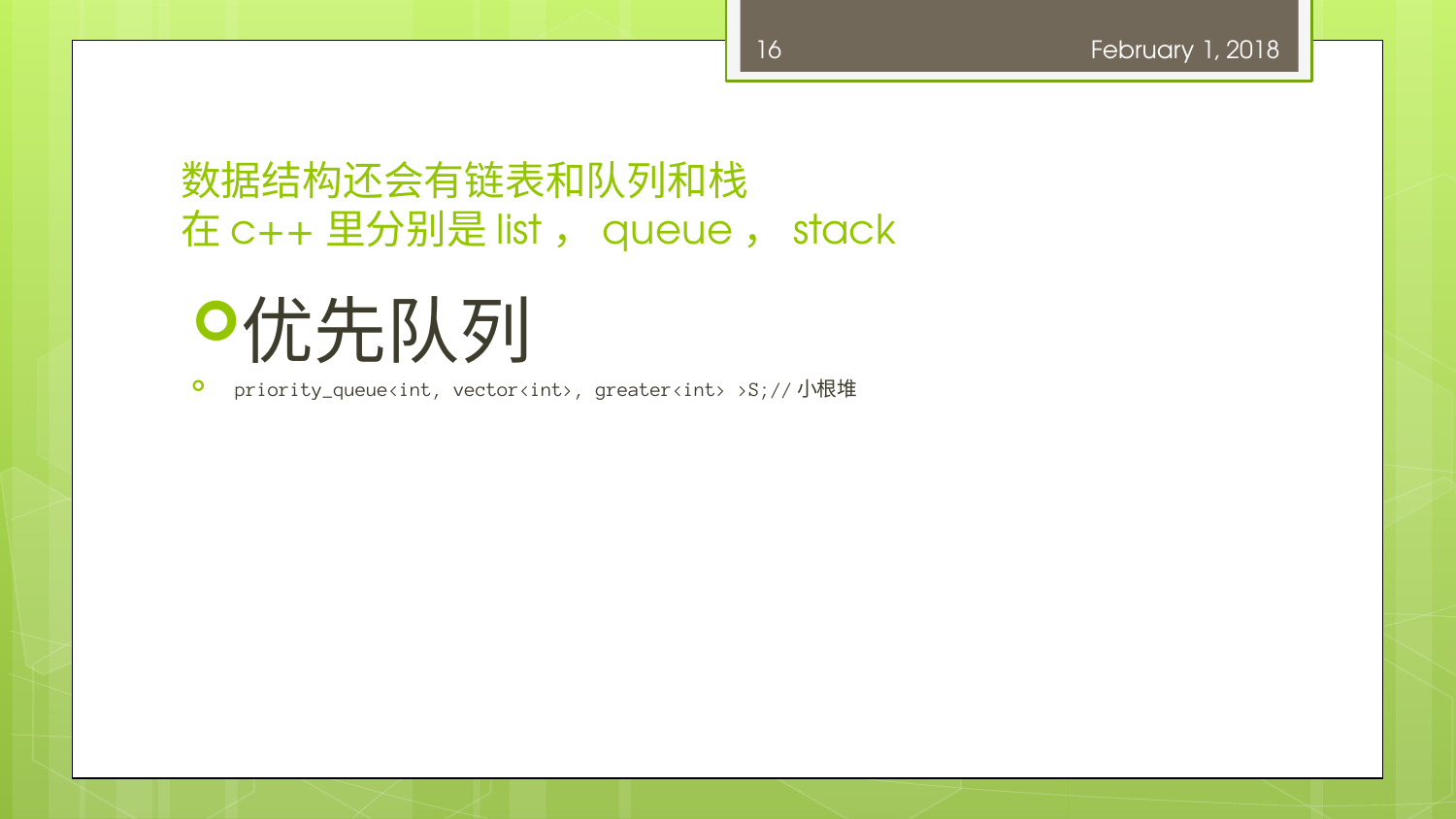

16
February 1, 2018
# 数据结构还会有链表和队列和栈 在c++里分别是list，queue，stack
优先队列
priority_queue<int, vector<int>, greater<int> >S;//小根堆